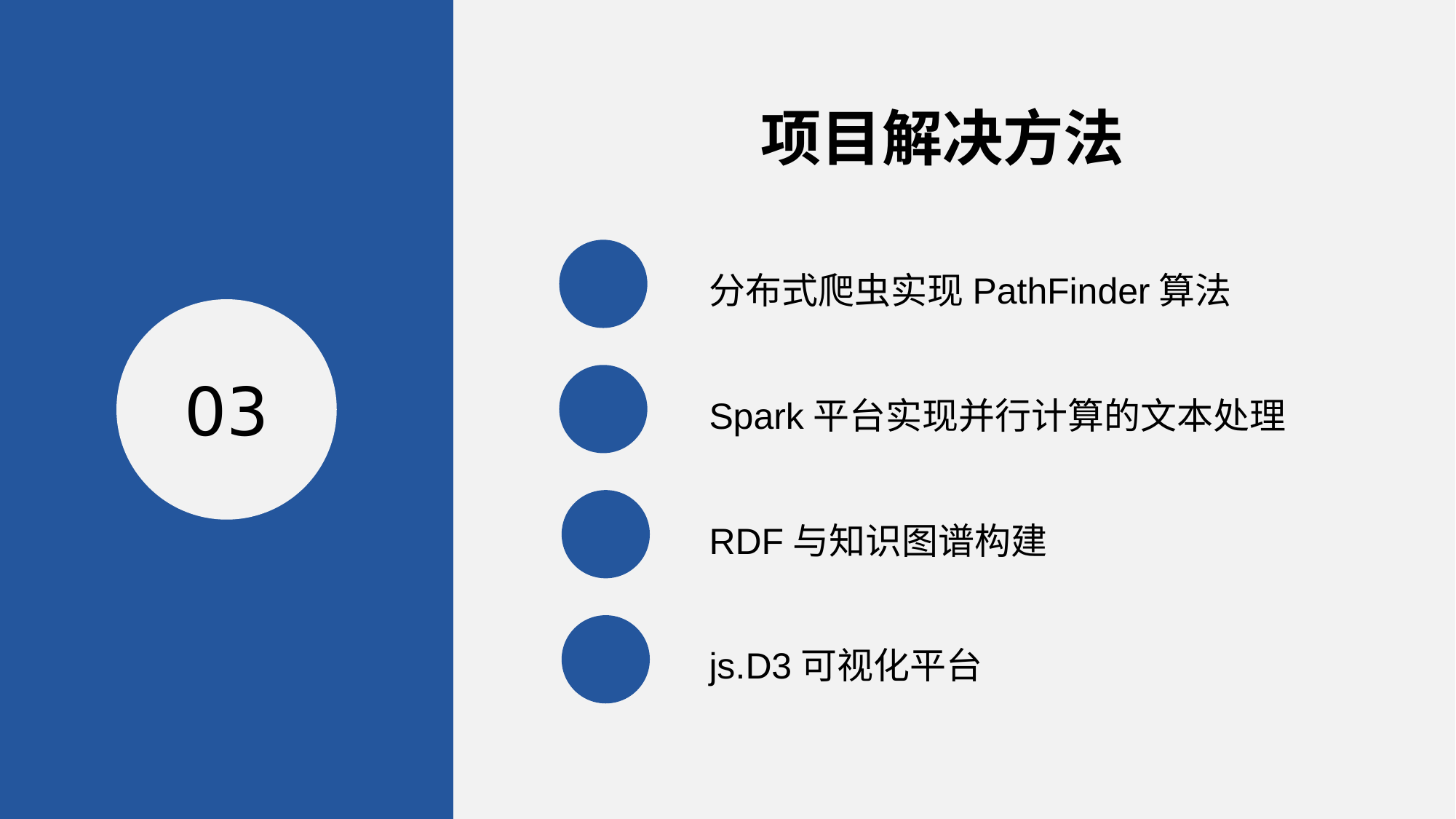

项目解决方法

分布式爬虫实现PathFinder算法

03

Spark平台实现并行计算的文本处理

RDF与知识图谱构建

js.D3可视化平台